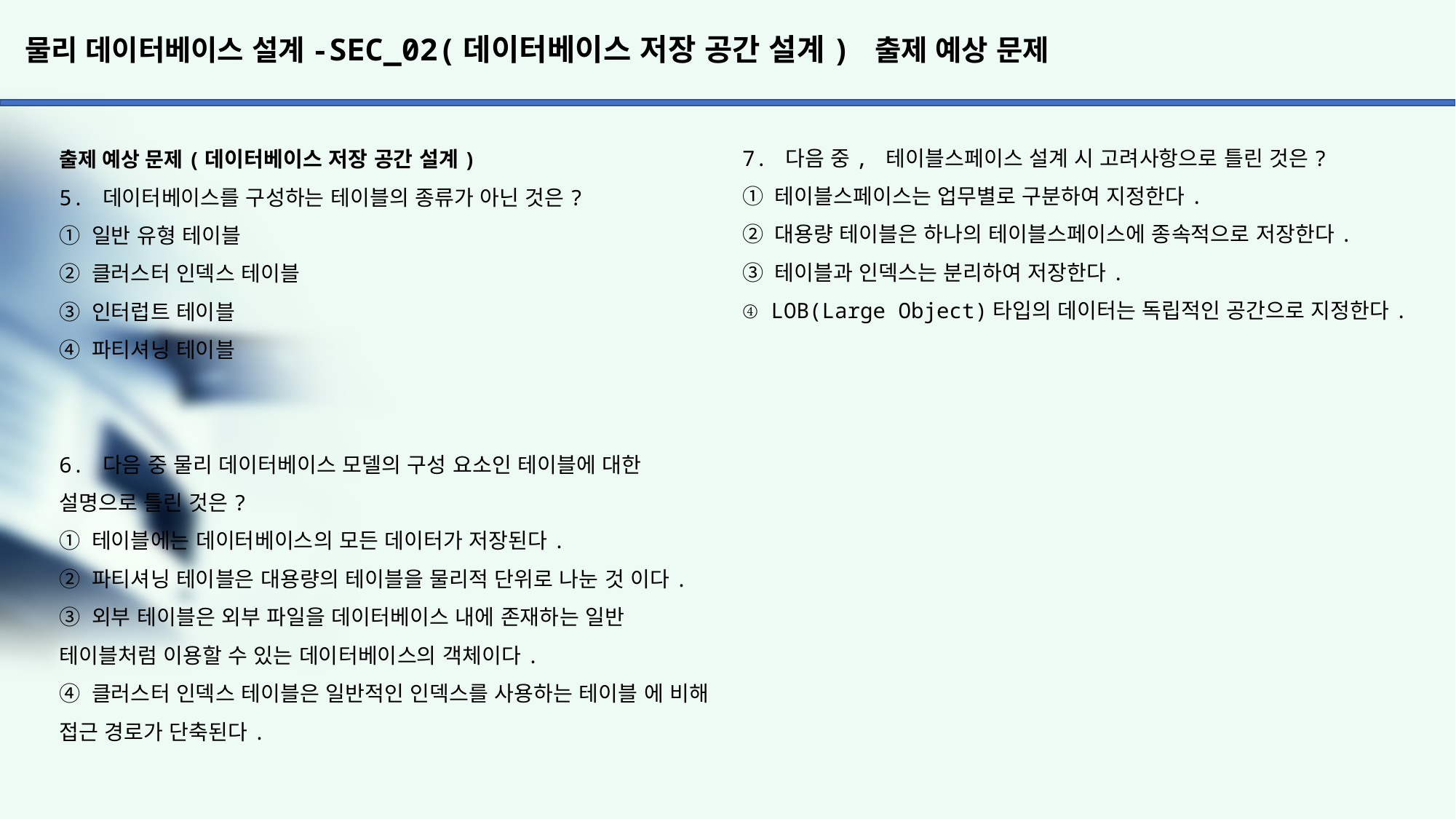

# 물리 데이터베이스 설계-SEC_02(데이터베이스 저장 공간 설계) 출제 예상 문제
7. 다음 중, 테이블스페이스 설계 시 고려사항으로 틀린 것은?
① 테이블스페이스는 업무별로 구분하여 지정한다.
② 대용량 테이블은 하나의 테이블스페이스에 종속적으로 저장한다.
③ 테이블과 인덱스는 분리하여 저장한다.
④ LOB(Large Object)타입의 데이터는 독립적인 공간으로 지정한다.
출제 예상 문제(데이터베이스 저장 공간 설계)
5. 데이터베이스를 구성하는 테이블의 종류가 아닌 것은?
① 일반 유형 테이블
② 클러스터 인덱스 테이블
③ 인터럽트 테이블
④ 파티셔닝 테이블

6. 다음 중 물리 데이터베이스 모델의 구성 요소인 테이블에 대한
설명으로 틀린 것은?
① 테이블에는 데이터베이스의 모든 데이터가 저장된다.
② 파티셔닝 테이블은 대용량의 테이블을 물리적 단위로 나눈 것 이다.
③ 외부 테이블은 외부 파일을 데이터베이스 내에 존재하는 일반 테이블처럼 이용할 수 있는 데이터베이스의 객체이다.
④ 클러스터 인덱스 테이블은 일반적인 인덱스를 사용하는 테이블 에 비해 접근 경로가 단축된다.